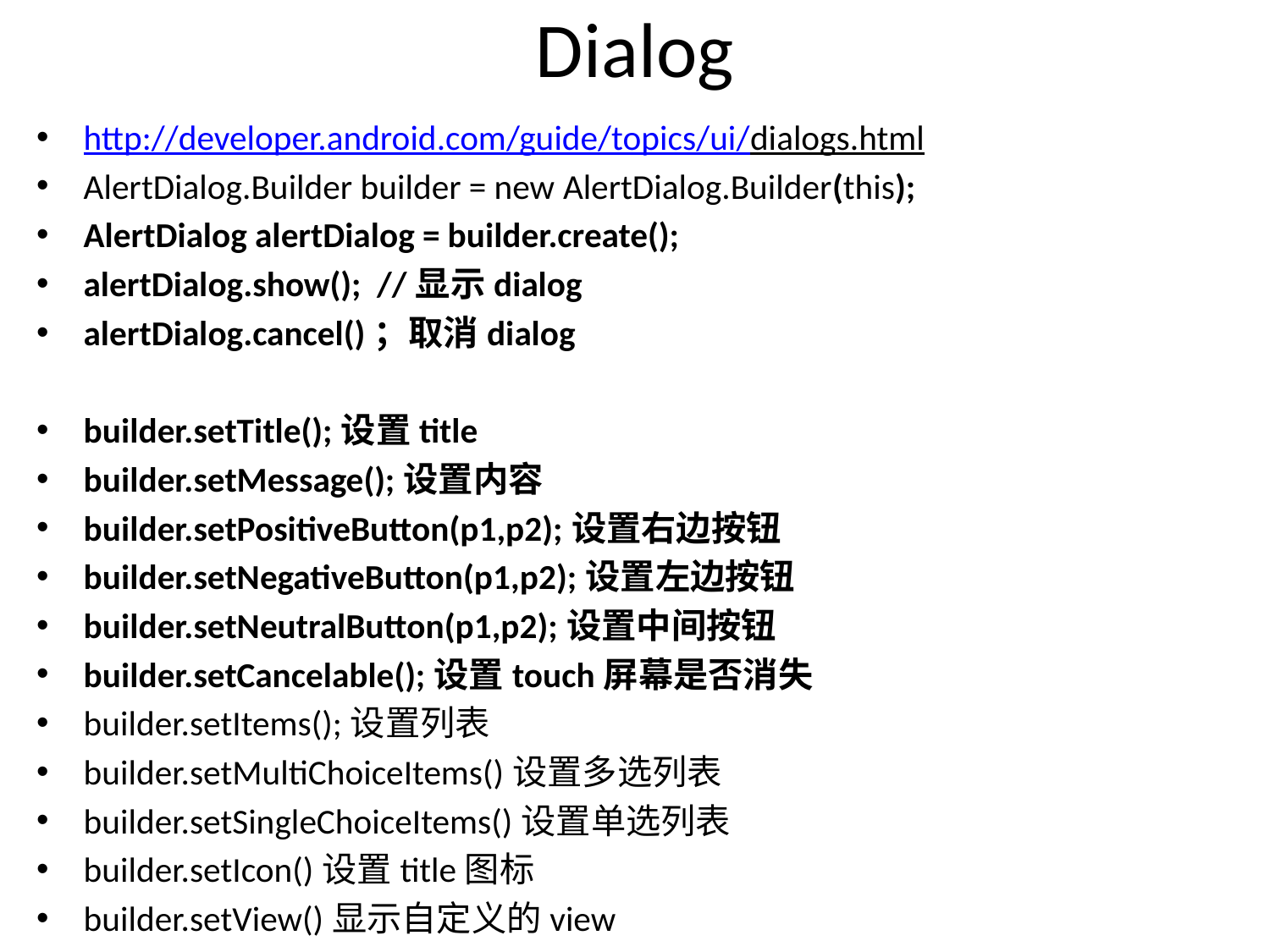

# Dialog
http://developer.android.com/guide/topics/ui/dialogs.html
AlertDialog.Builder builder = new AlertDialog.Builder(this);
AlertDialog alertDialog = builder.create();
alertDialog.show();  //显示dialog
alertDialog.cancel()；取消dialog

builder.setTitle();设置title
builder.setMessage();设置内容
builder.setPositiveButton(p1,p2);设置右边按钮
builder.setNegativeButton(p1,p2);设置左边按钮
builder.setNeutralButton(p1,p2);设置中间按钮
builder.setCancelable();设置touch屏幕是否消失
builder.setItems();设置列表
builder.setMultiChoiceItems()设置多选列表
builder.setSingleChoiceItems()设置单选列表
builder.setIcon()设置title图标
builder.setView()显示自定义的view